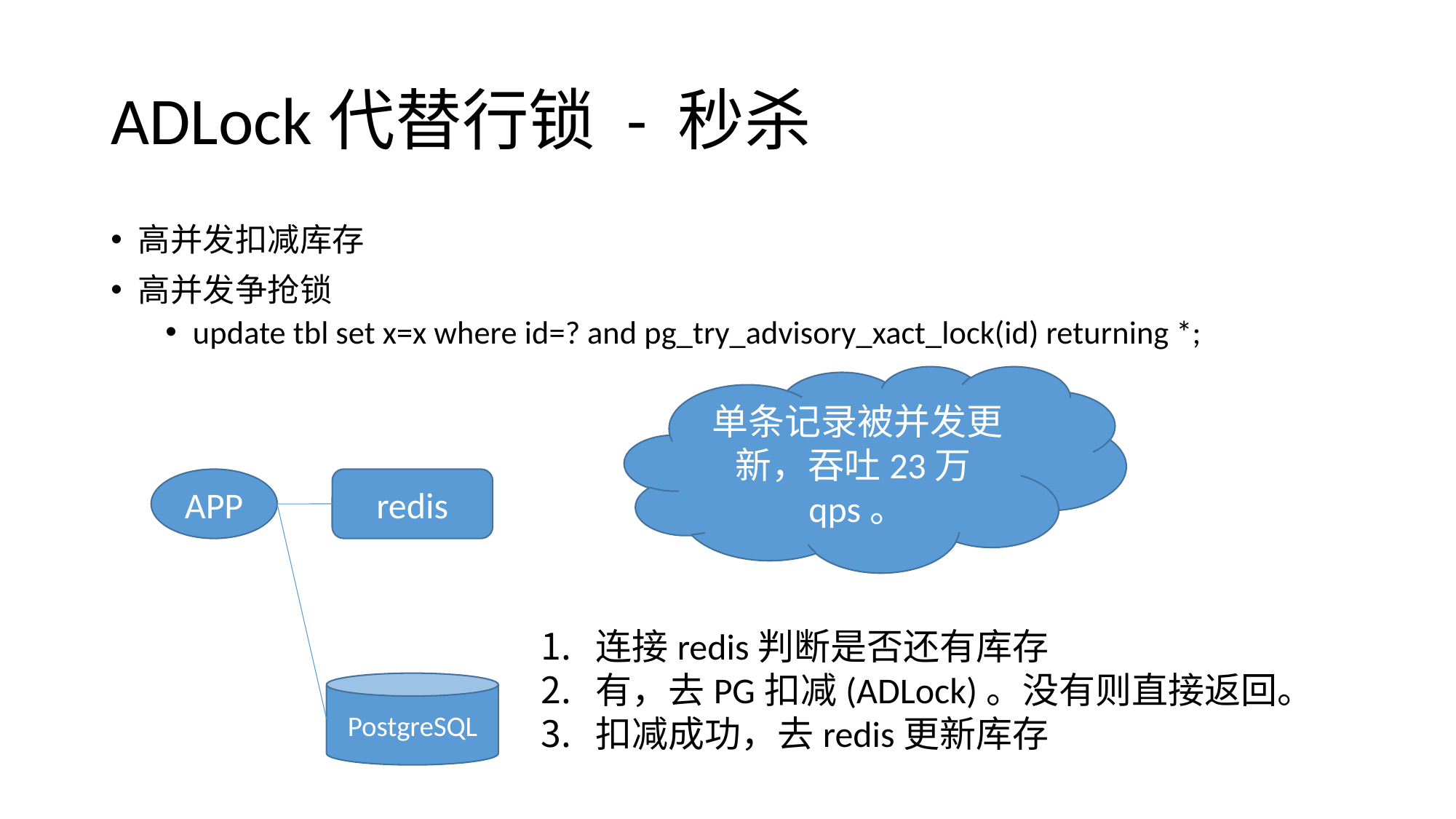

# ADLock代替行锁 - 秒杀
高并发扣减库存
高并发争抢锁
update tbl set x=x where id=? and pg_try_advisory_xact_lock(id) returning *;
单条记录被并发更新，吞吐23万qps。
APP
redis
连接redis判断是否还有库存
有，去PG扣减(ADLock)。没有则直接返回。
扣减成功，去redis更新库存
PostgreSQL